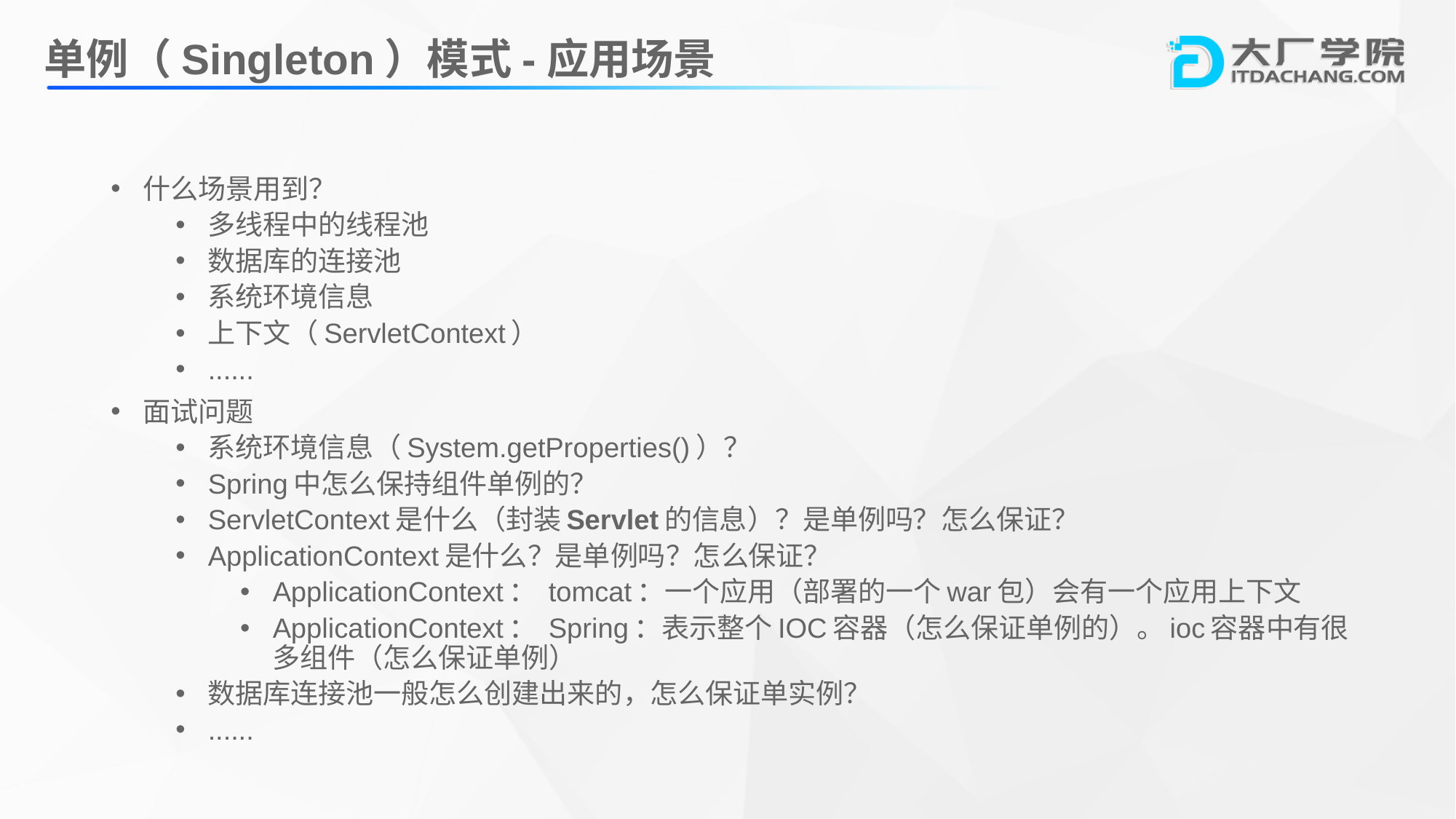

# 单例（Singleton）模式-应用场景
什么场景用到？
多线程中的线程池
数据库的连接池
系统环境信息
上下文（ServletContext）
......
面试问题
系统环境信息（System.getProperties()）？
Spring中怎么保持组件单例的？
ServletContext是什么（封装Servlet的信息）？是单例吗？怎么保证？
ApplicationContext是什么？是单例吗？怎么保证？
ApplicationContext： tomcat：一个应用（部署的一个war包）会有一个应用上下文
ApplicationContext： Spring：表示整个IOC容器（怎么保证单例的）。ioc容器中有很多组件（怎么保证单例）
数据库连接池一般怎么创建出来的，怎么保证单实例？
......